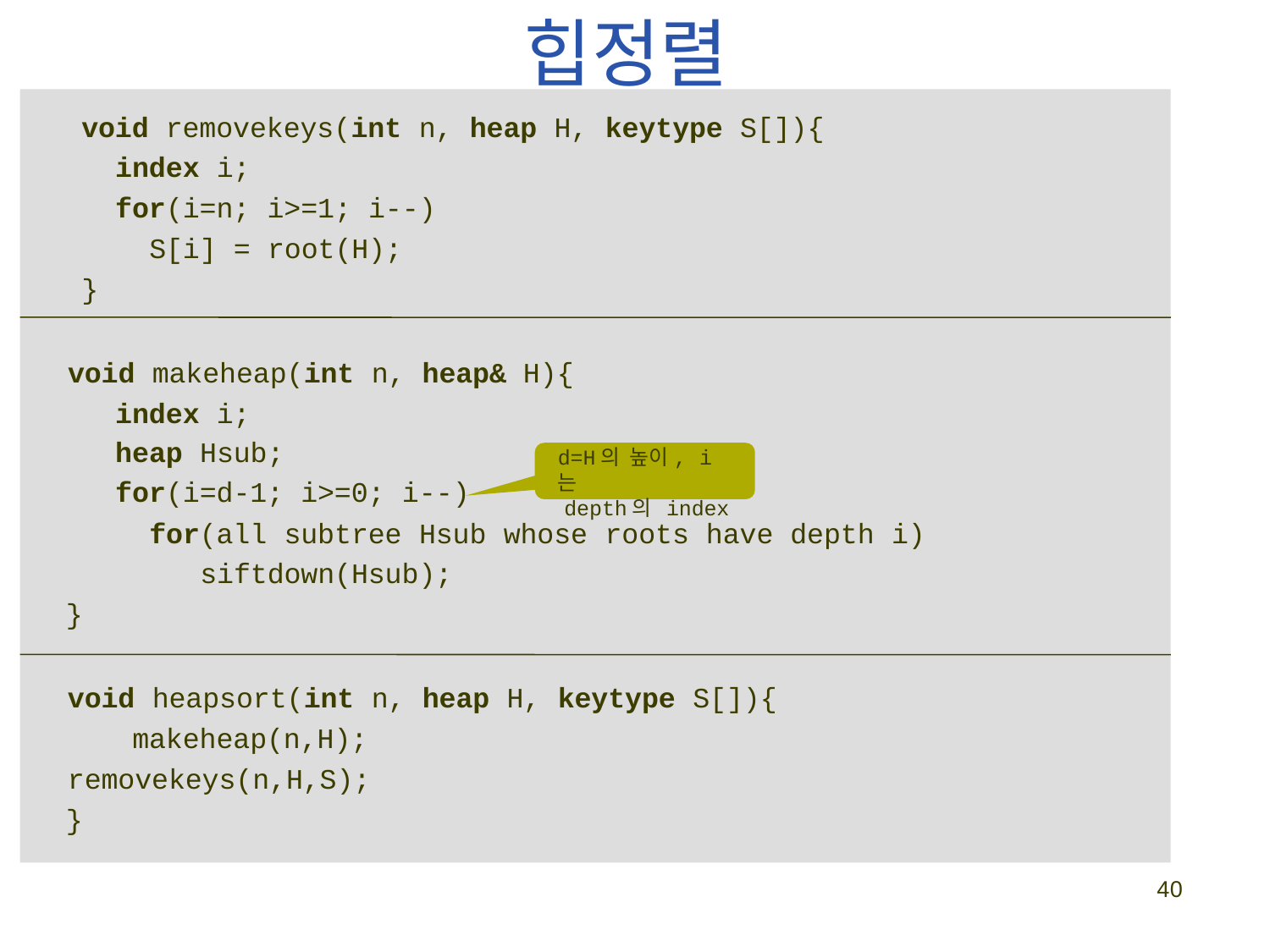

# 힙정렬

void removekeys(int n, heap H, keytype S[]){
index i;
for(i=n; i>=1; i--)
S[i] = root(H);
}

void makeheap(int n, heap& H){
index i;

heap Hsub;
for(i=d-1; i>=0; i--)
d=H의 높이, i는
depth의 index
for(all subtree Hsub whose roots have depth i)  siftdown(Hsub);
}

void heapsort(int n, heap H, keytype S[]){  makeheap(n,H);
removekeys(n,H,S);
}
40